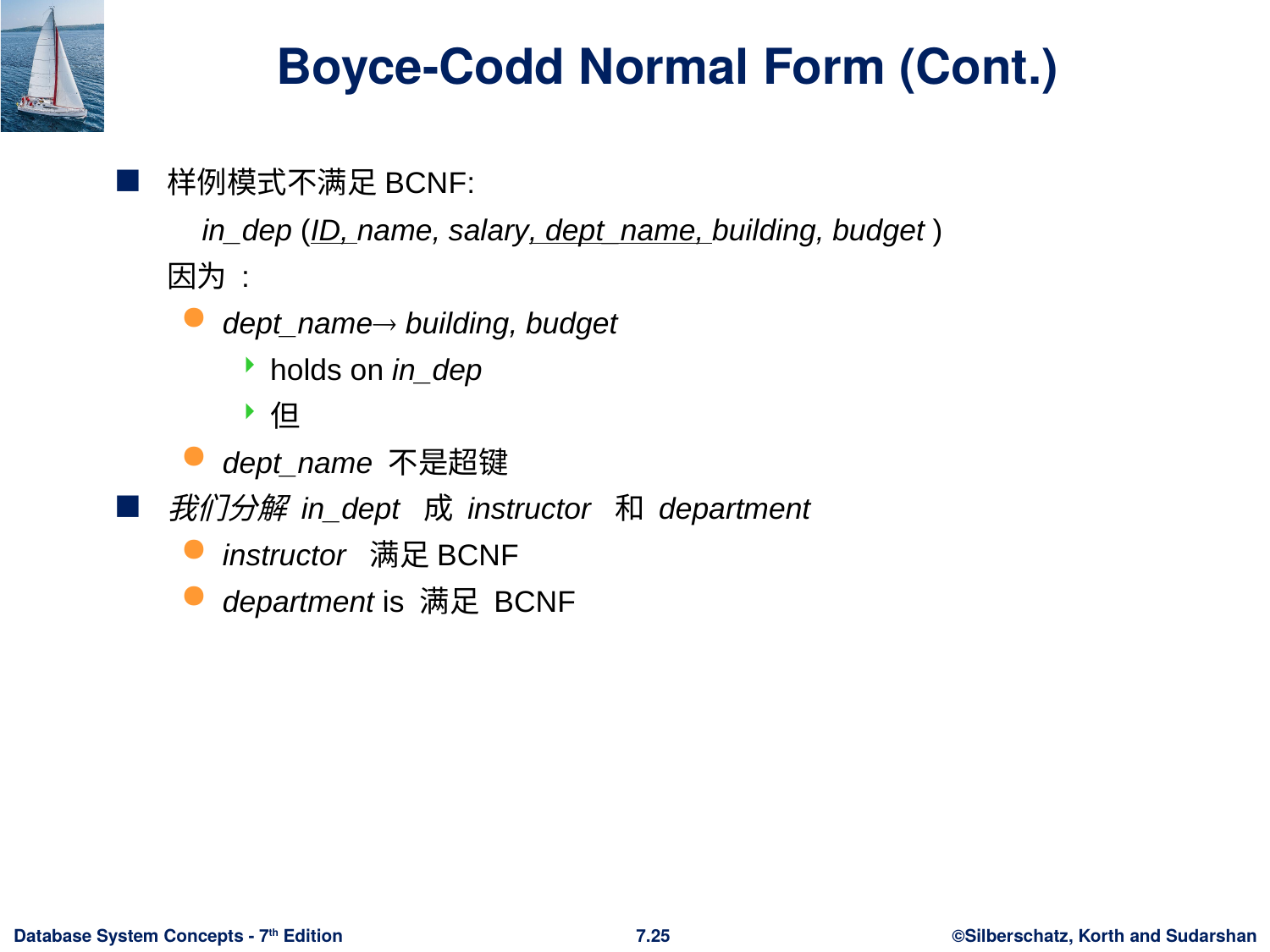

# Boyce-Codd Normal Form (Cont.)
样例模式不满足BCNF:
          in_dep (ID, name, salary, dept_name, building, budget )
      因为 :
dept_name→ building, budget
holds on in_dep
但
dept_name 不是超键
我们分解 in_dept  成 instructor  和 department
instructor  满足BCNF
department is 满足 BCNF